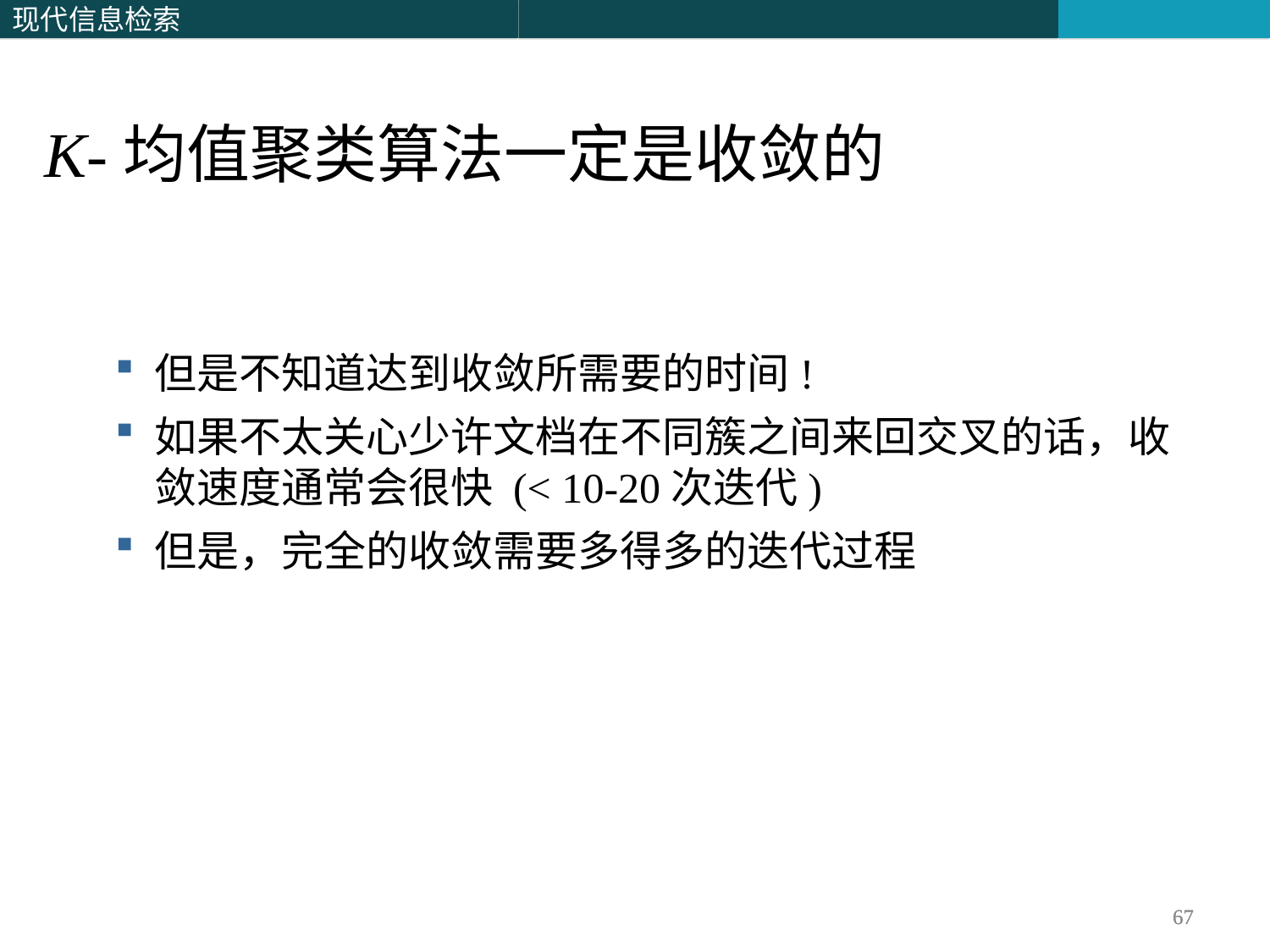

K-均值聚类算法一定是收敛的

但是不知道达到收敛所需要的时间!
如果不太关心少许文档在不同簇之间来回交叉的话，收敛速度通常会很快 (< 10-20次迭代)
但是，完全的收敛需要多得多的迭代过程
67
67